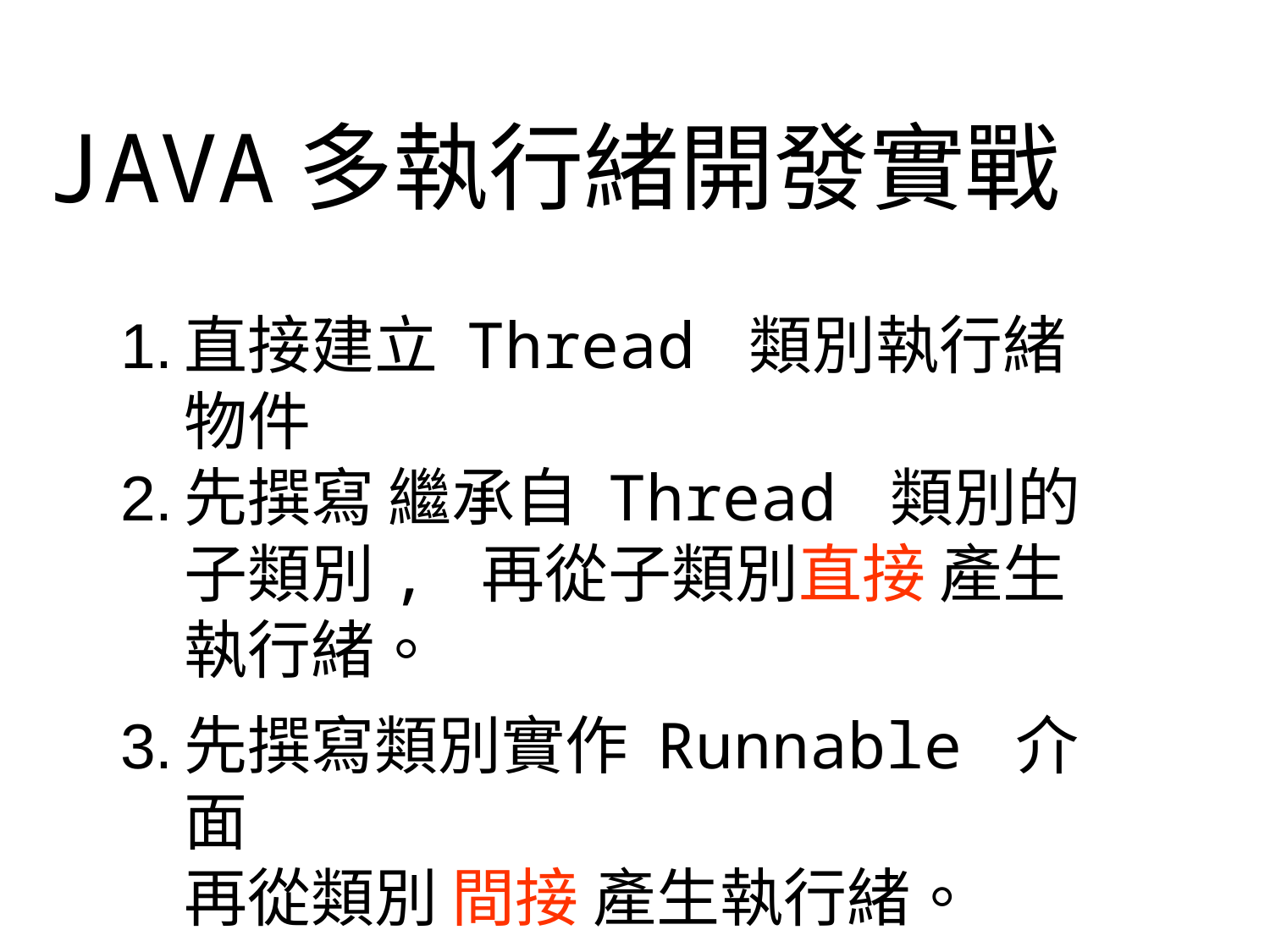

JAVA多執行緒開發實戰
直接建立 Thread 類別執行緒物件
先撰寫 繼承自 Thread 類別的子類別, 再從子類別直接 產生執行緒。
先撰寫類別實作 Runnable 介面
再從類別 間接 產生執行緒。